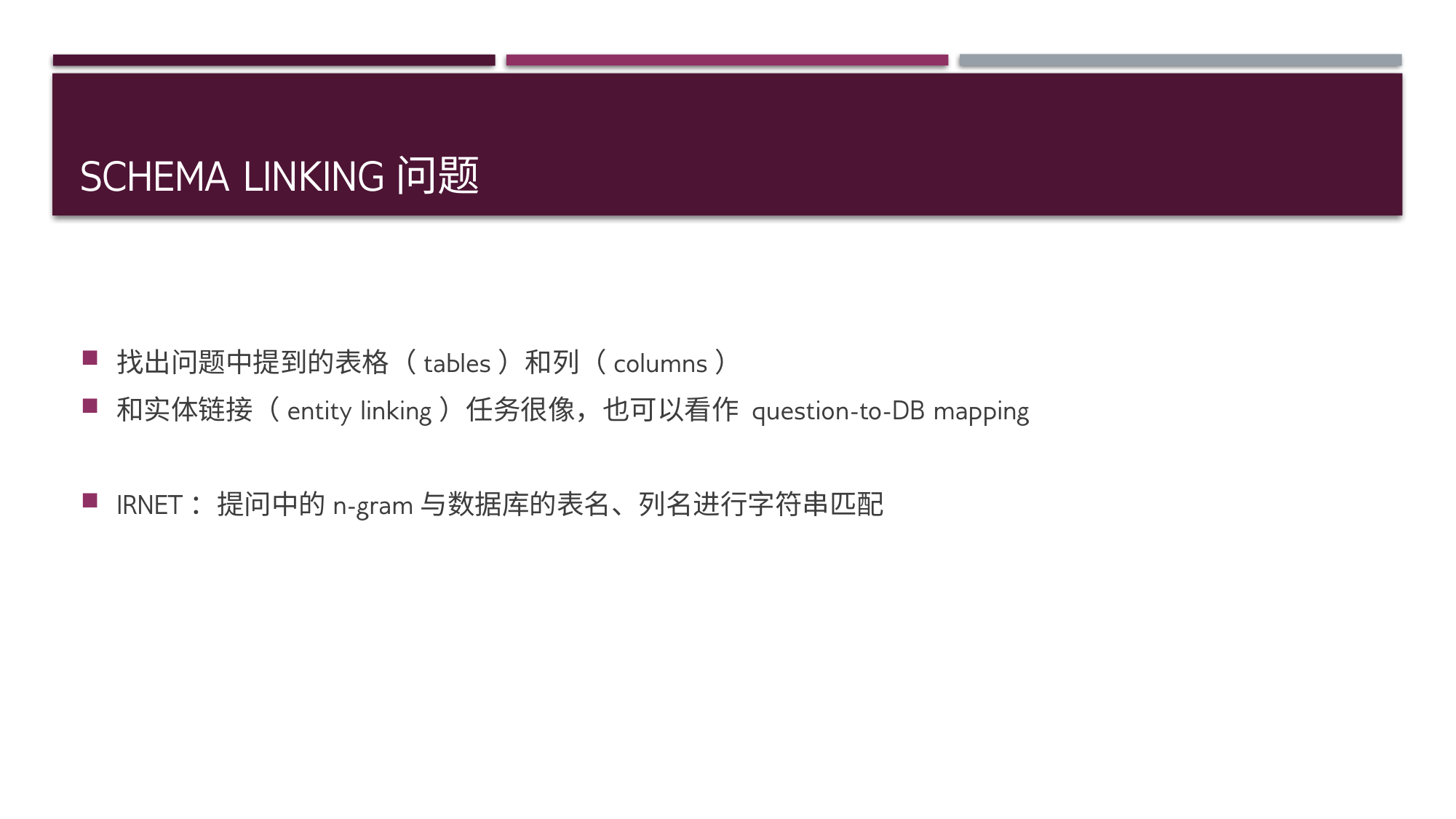

# Schema linking问题
找出问题中提到的表格（tables）和列（columns）
和实体链接（entity linking）任务很像，也可以看作 question-to-DB mapping

IRNET：提问中的n-gram与数据库的表名、列名进行字符串匹配